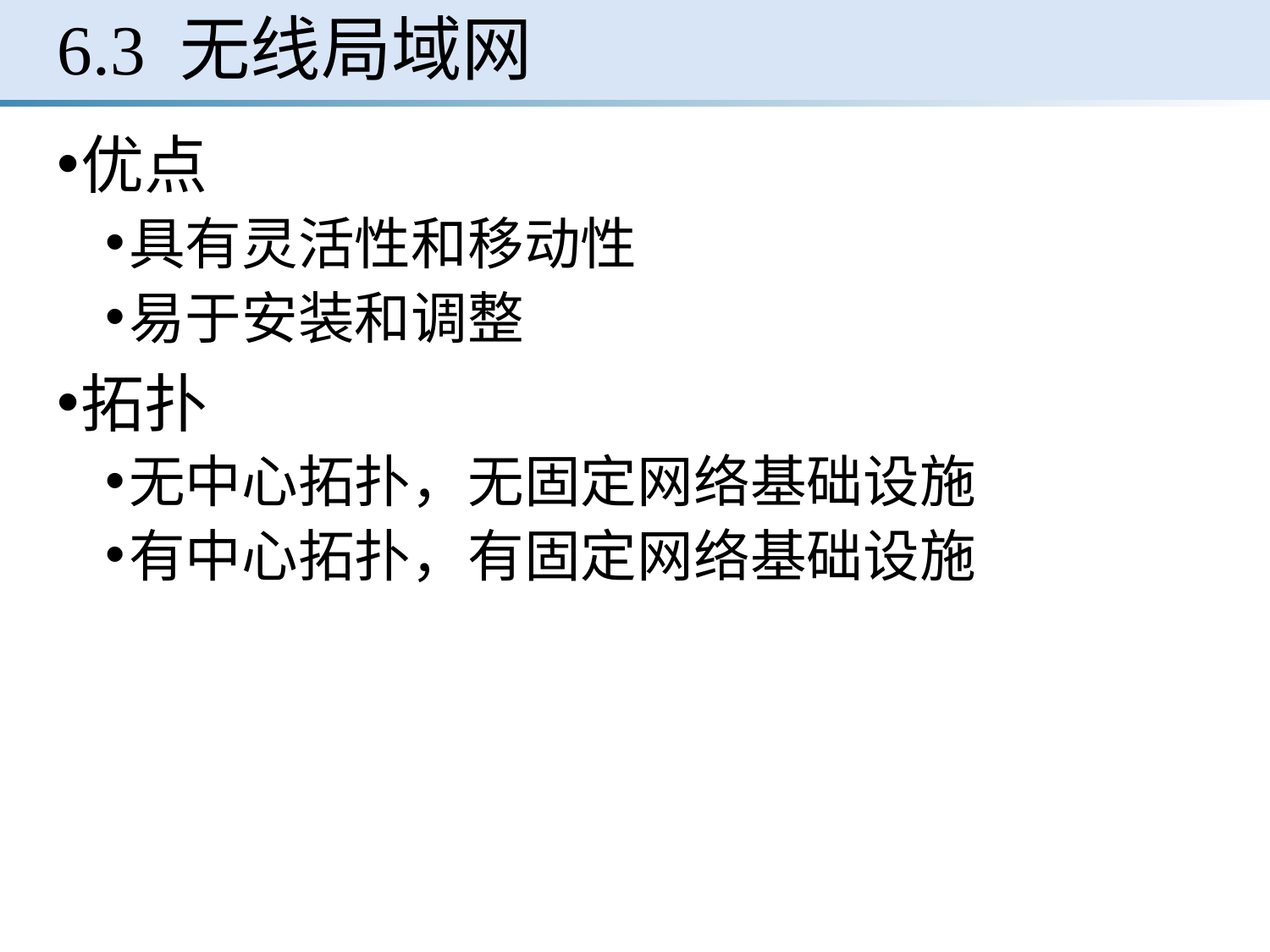

# 6.3 无线局域网
优点
具有灵活性和移动性
易于安装和调整
拓扑
无中心拓扑，无固定网络基础设施
有中心拓扑，有固定网络基础设施